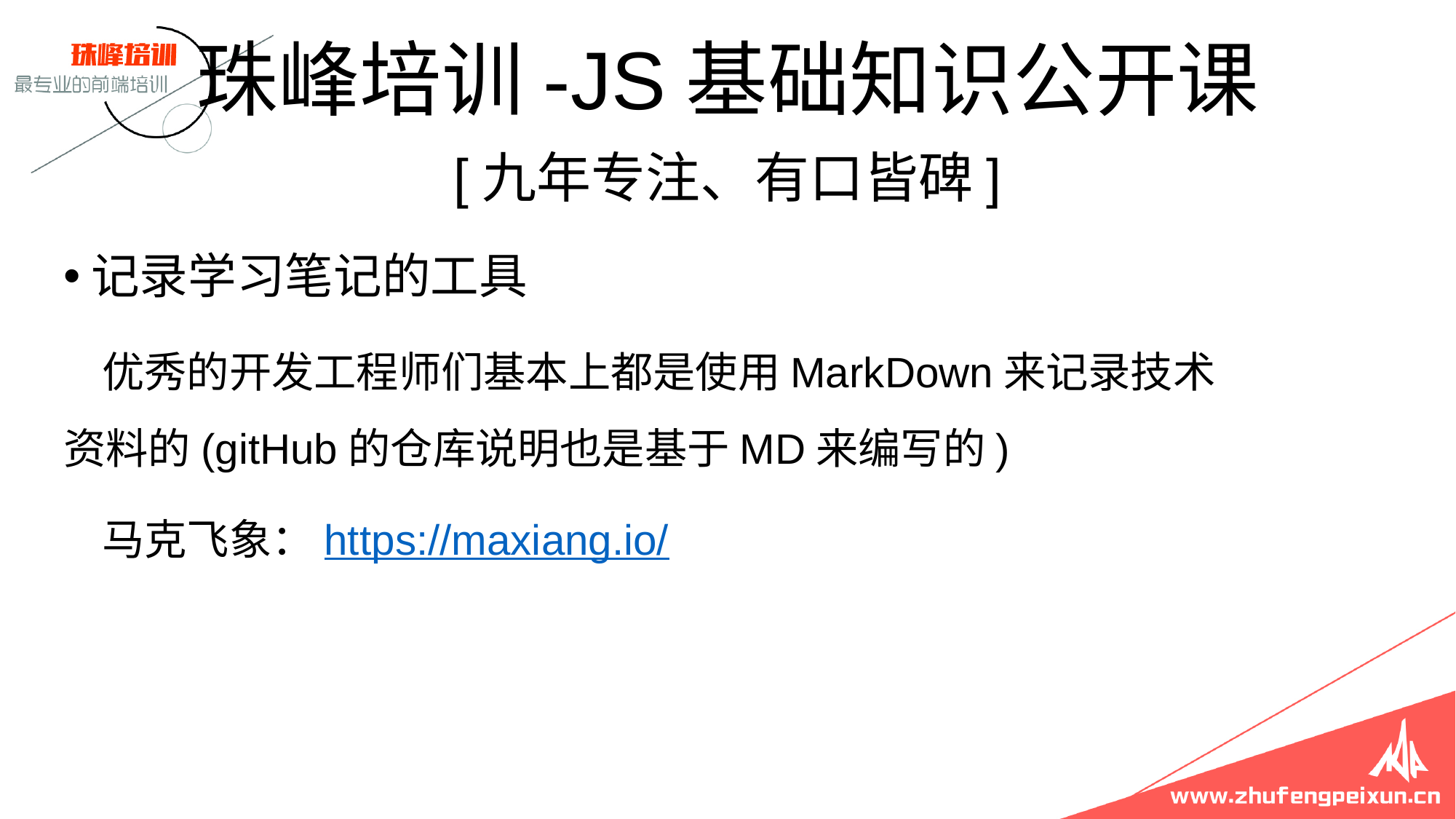

# 珠峰培训-JS基础知识公开课
[九年专注、有口皆碑]

记录学习笔记的工具
   优秀的开发工程师们基本上都是使用MarkDown来记录技术资料的(gitHub的仓库说明也是基于MD来编写的)
   马克飞象：https://maxiang.io/